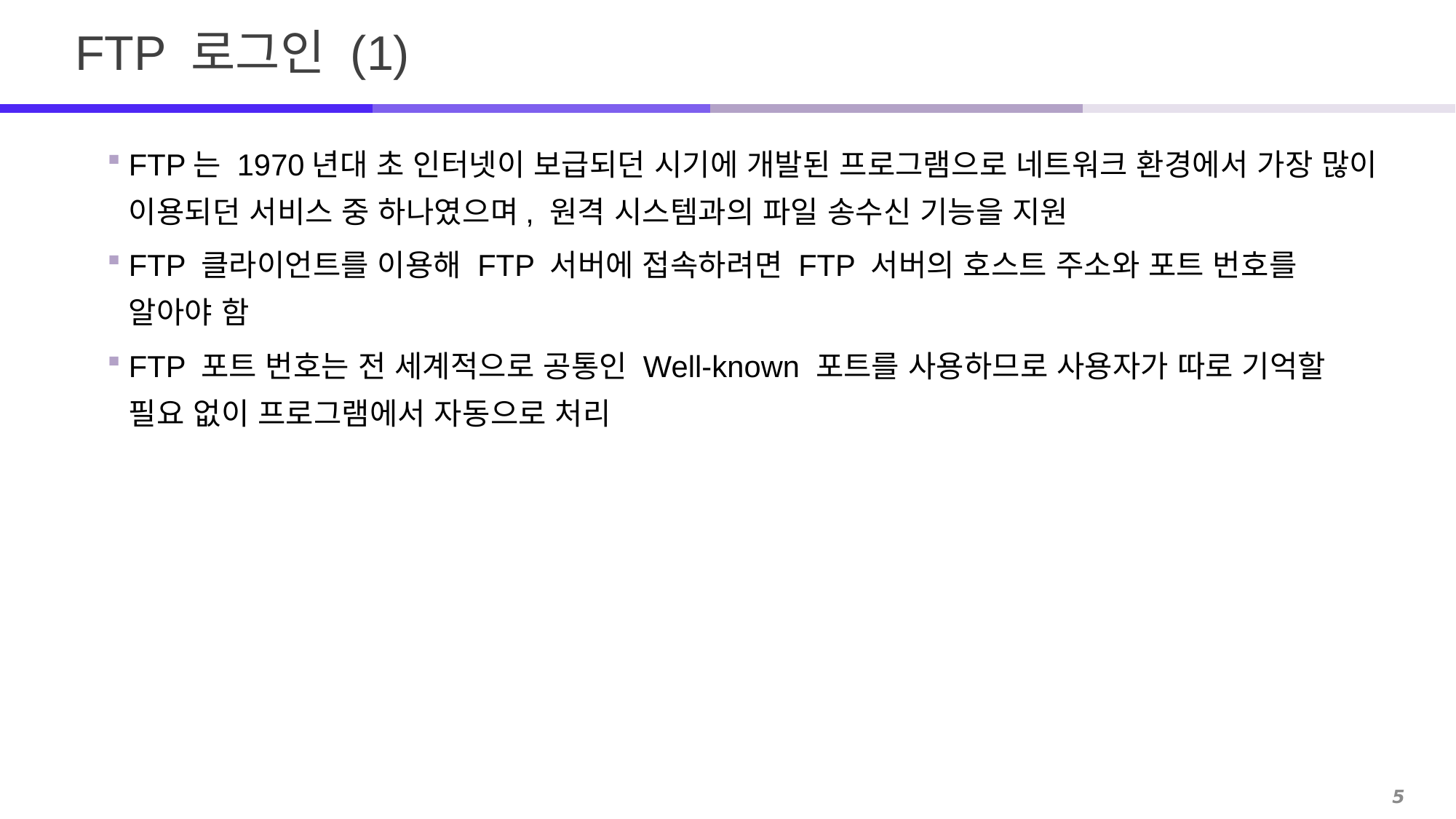

# FTP 로그인 (1)
FTP는 1970년대 초 인터넷이 보급되던 시기에 개발된 프로그램으로 네트워크 환경에서 가장 많이 이용되던 서비스 중 하나였으며, 원격 시스템과의 파일 송수신 기능을 지원
FTP 클라이언트를 이용해 FTP 서버에 접속하려면 FTP 서버의 호스트 주소와 포트 번호를 알아야 함
FTP 포트 번호는 전 세계적으로 공통인 Well-known 포트를 사용하므로 사용자가 따로 기억할 필요 없이 프로그램에서 자동으로 처리